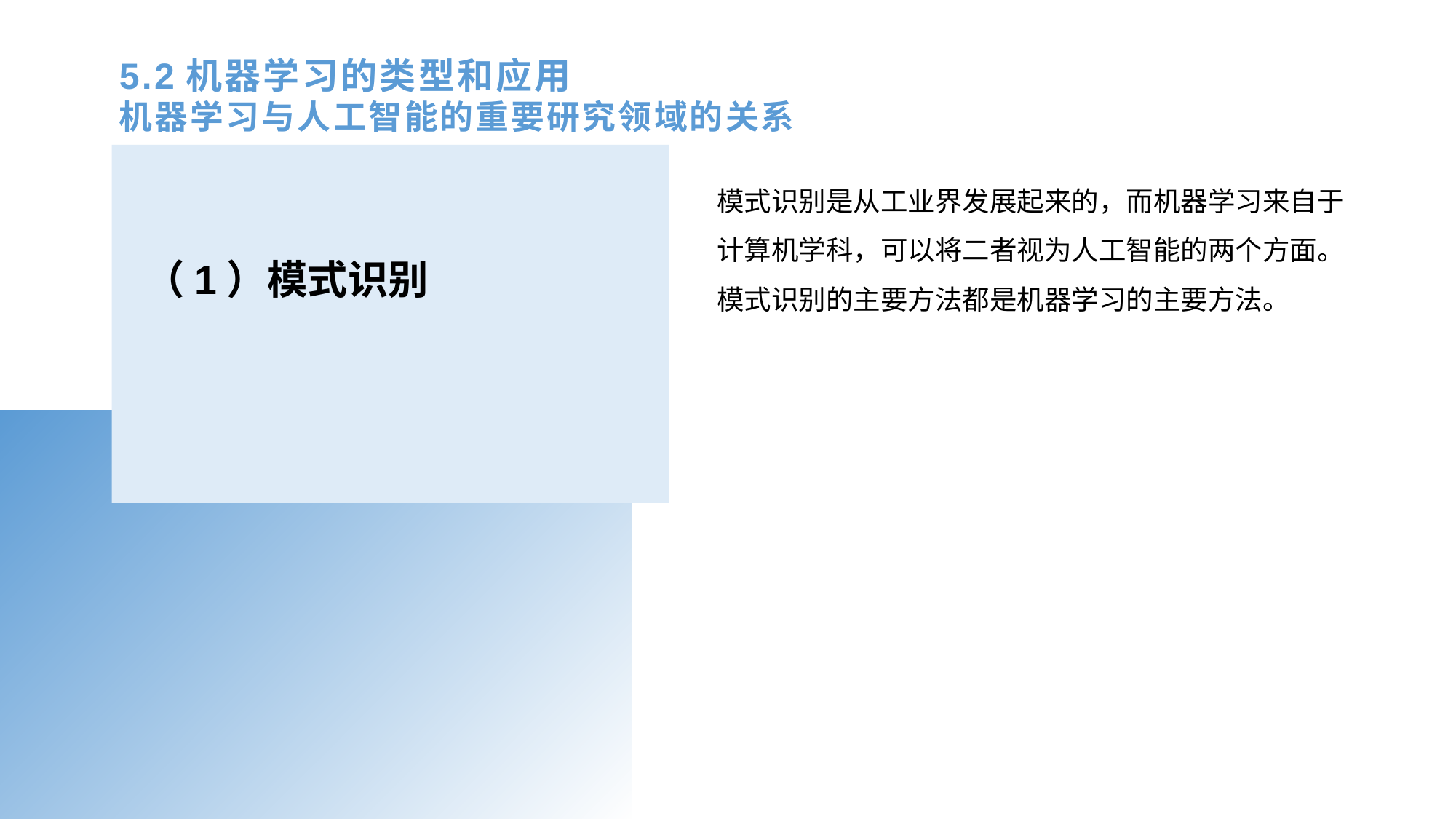

5.2机器学习的类型和应用
机器学习与人工智能的重要研究领域的关系

模式识别是从工业界发展起来的，而机器学习来自于计算机学科，可以将二者视为人工智能的两个方面。模式识别的主要方法都是机器学习的主要方法。
（1）模式识别